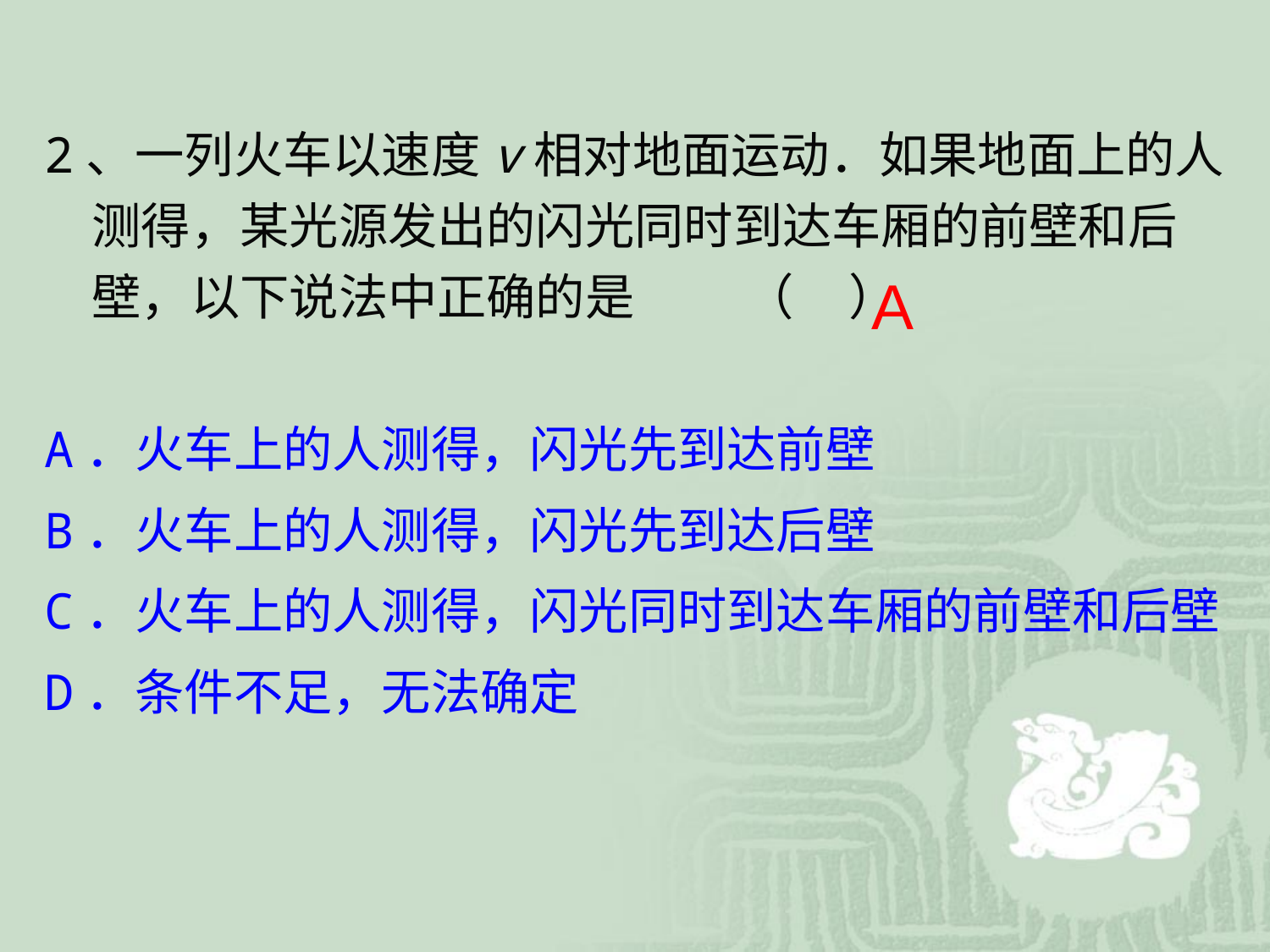

2、一列火车以速度v相对地面运动．如果地面上的人测得，某光源发出的闪光同时到达车厢的前壁和后壁，以下说法中正确的是          （     ）
A．火车上的人测得，闪光先到达前壁
B．火车上的人测得，闪光先到达后壁
C．火车上的人测得，闪光同时到达车厢的前壁和后壁
D．条件不足，无法确定
A